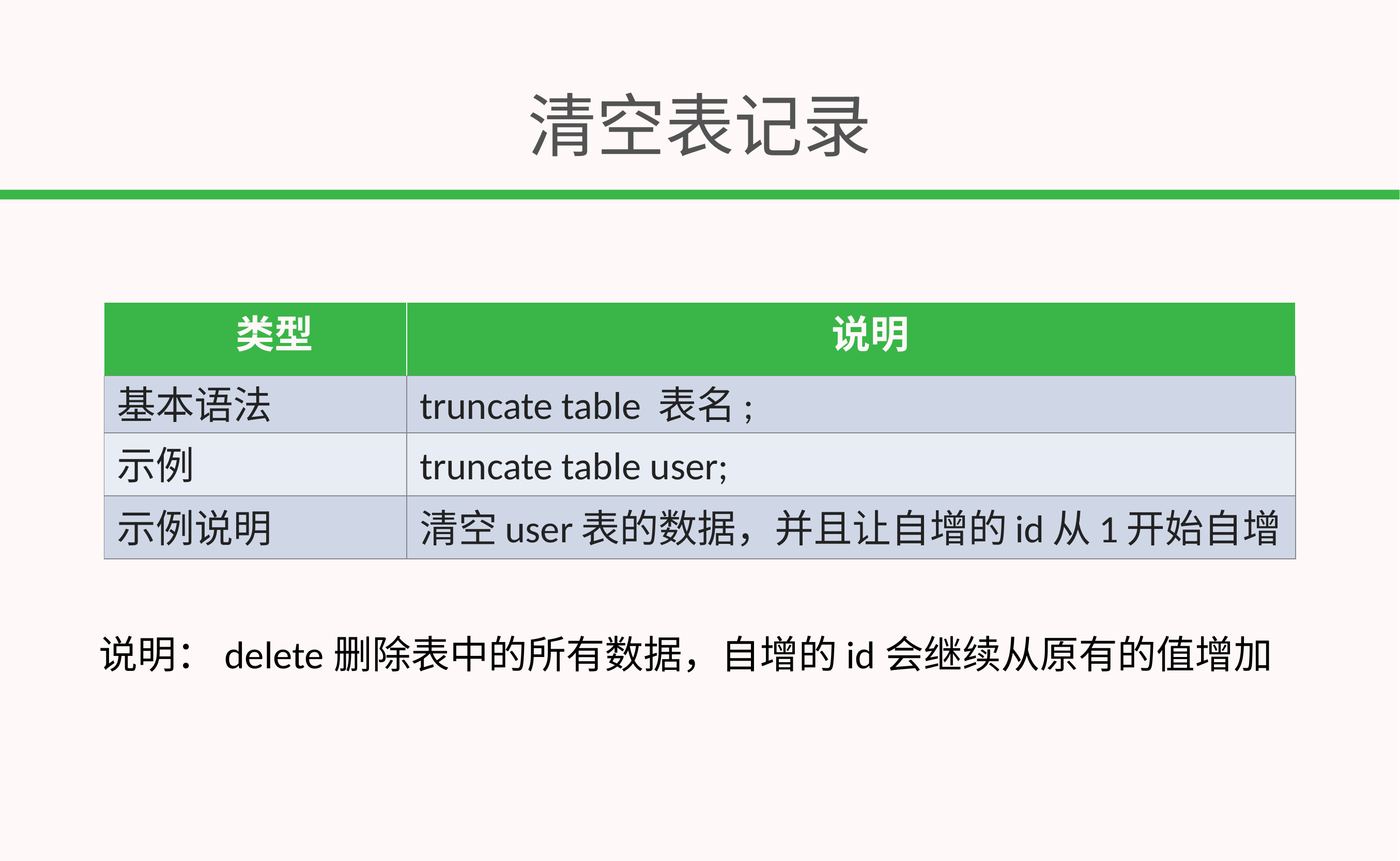

# 清空表记录
| 类型 | 说明 |
| --- | --- |
| 基本语法 | truncate table 表名; |
| 示例 | truncate table user; |
| 示例说明 | 清空user表的数据，并且让自增的id从1开始自增 |
说明：delete删除表中的所有数据，自增的id会继续从原有的值增加